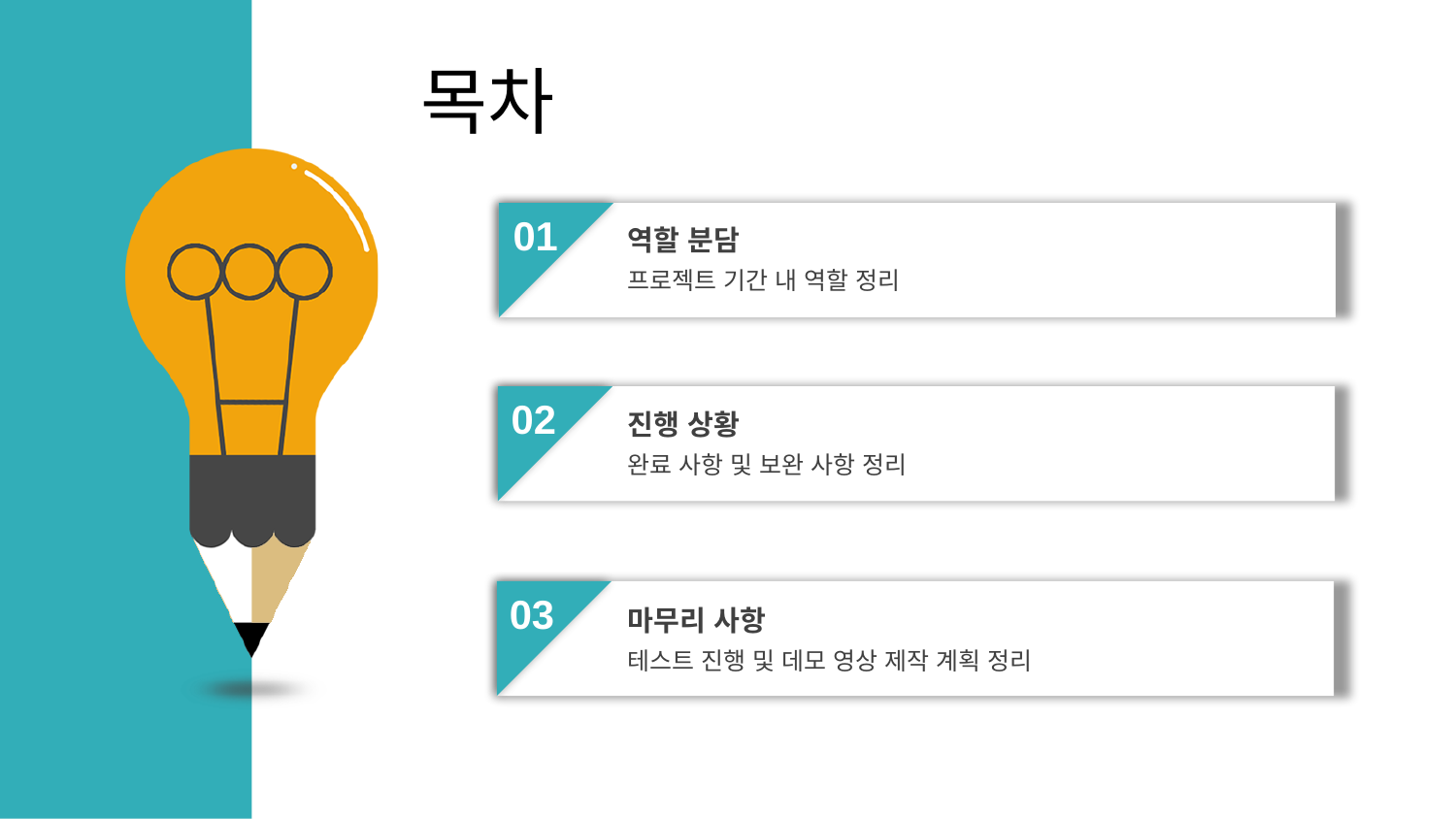

목차

01
역할 분담
프로젝트 기간 내 역할 정리
02

진행 상황
완료 사항 및 보완 사항 정리
03

마무리 사항
테스트 진행 및 데모 영상 제작 계획 정리